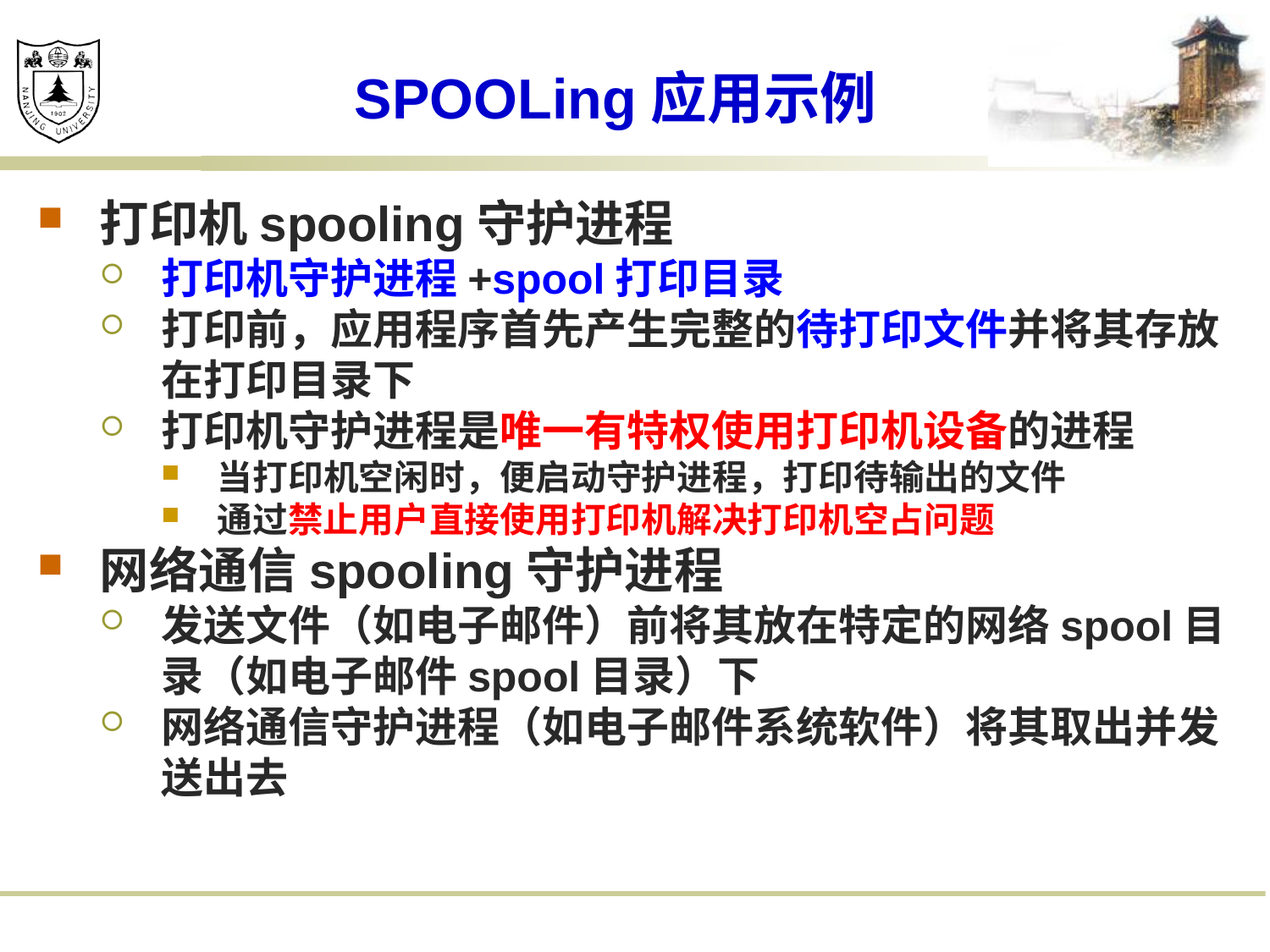

# SPOOLing应用示例
打印机spooling守护进程
打印机守护进程+spool打印目录
打印前，应用程序首先产生完整的待打印文件并将其存放在打印目录下
打印机守护进程是唯一有特权使用打印机设备的进程
当打印机空闲时，便启动守护进程，打印待输出的文件
通过禁止用户直接使用打印机解决打印机空占问题
网络通信spooling守护进程
发送文件（如电子邮件）前将其放在特定的网络spool目录（如电子邮件spool目录）下
网络通信守护进程（如电子邮件系统软件）将其取出并发送出去

93